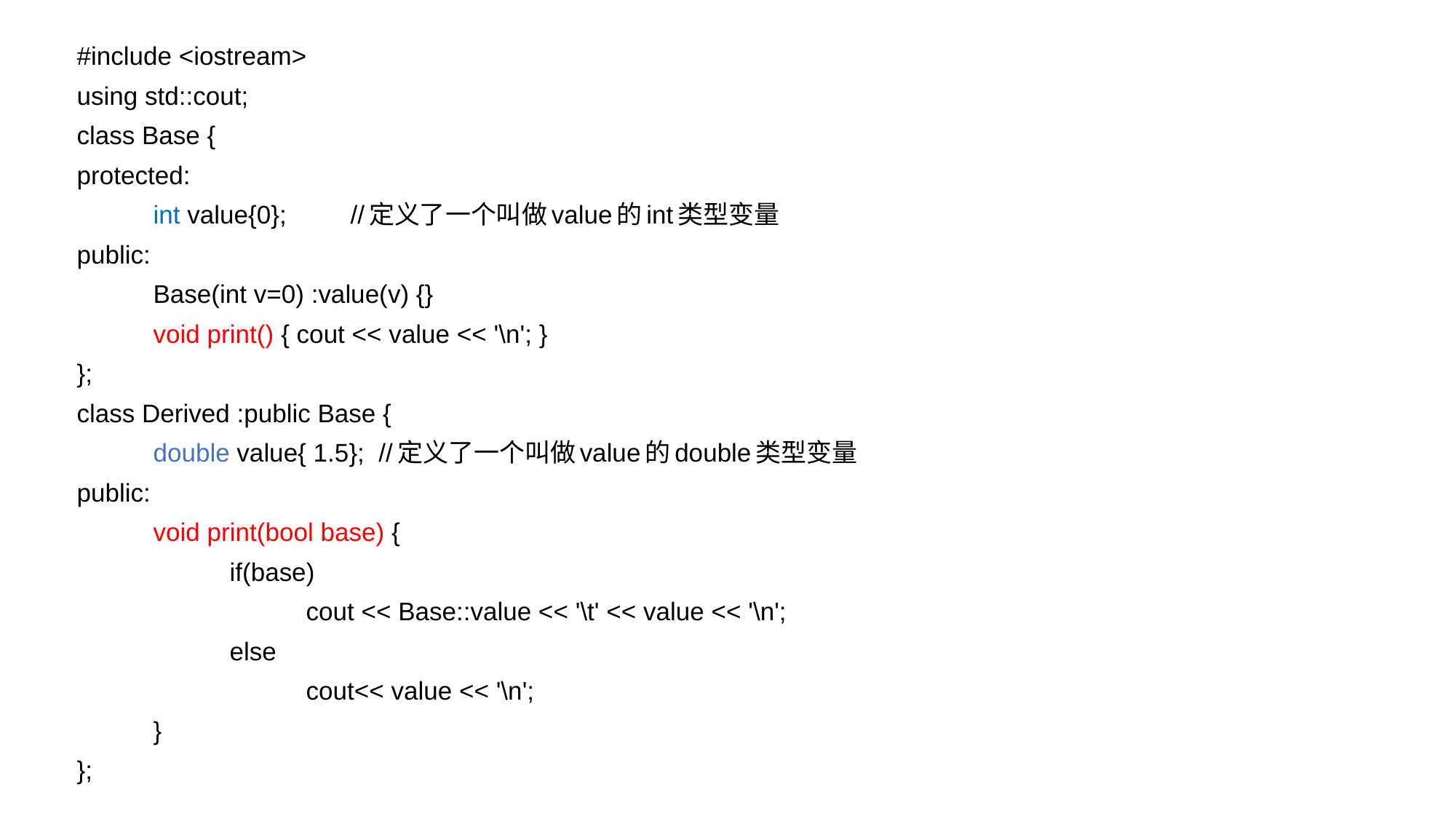

#include <iostream>
using std::cout;
class Base {
protected:
	int value{0};         //定义了一个叫做value的int类型变量
public:
	Base(int v=0) :value(v) {}
	void print() { cout << value << '\n'; }
};
class Derived :public Base {
	double value{ 1.5};  //定义了一个叫做value的double类型变量
public:
	void print(bool base) {
		if(base)
			cout << Base::value << '\t' << value << '\n';
		else
			cout<< value << '\n';
	}
};